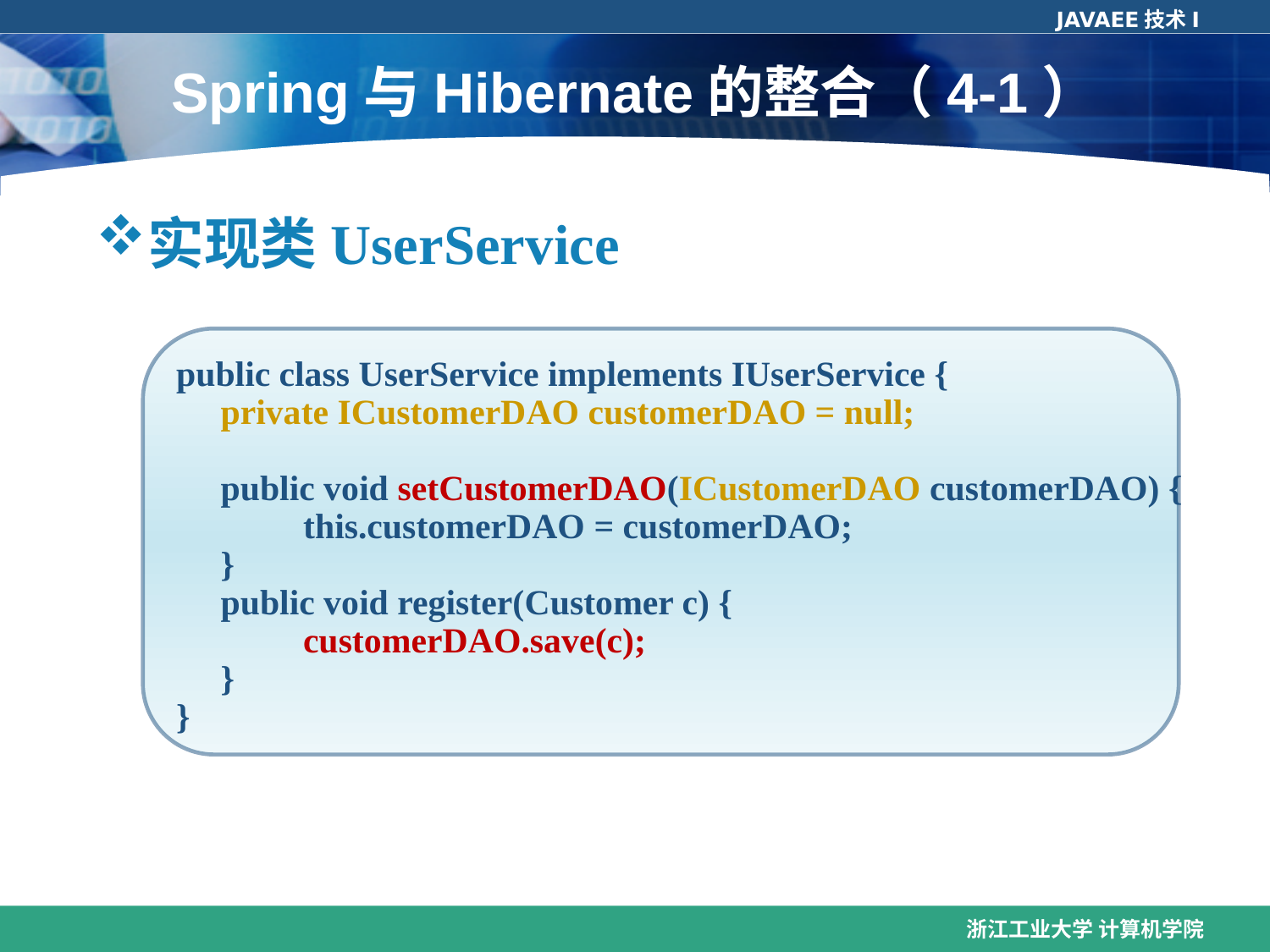

# Spring与Hibernate的整合（4-1）
实现类UserService

public class UserService implements IUserService {
     private ICustomerDAO customerDAO = null;

     public void setCustomerDAO(ICustomerDAO customerDAO) {
	this.customerDAO = customerDAO;
     }
     public void register(Customer c) {
	customerDAO.save(c);
     }
}